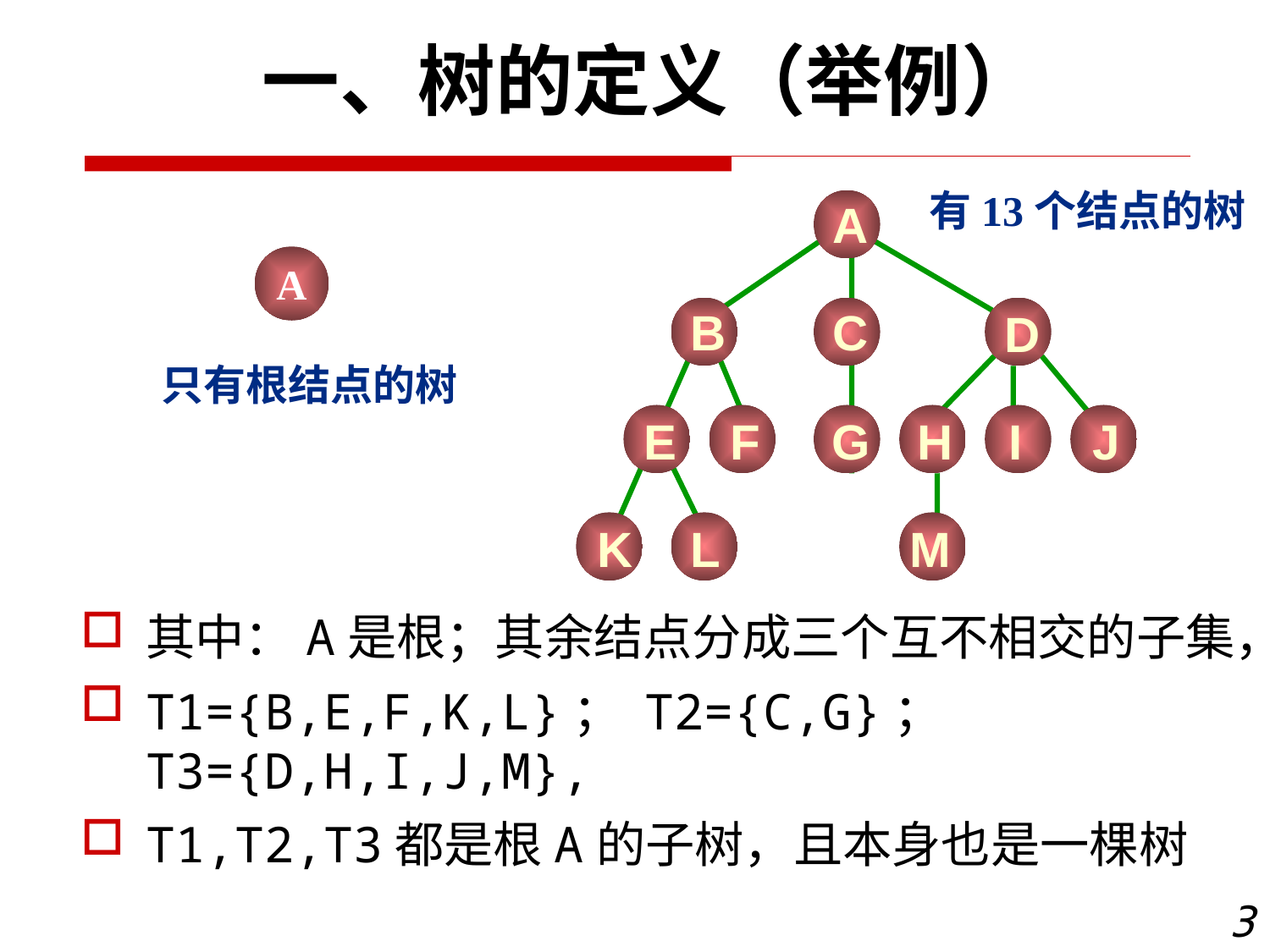

一、树的定义（举例）
有13个结点的树
A

B
C
D

E
F
G
H
I
J

K
L
M

A
只有根结点的树
其中：A是根；其余结点分成三个互不相交的子集，
T1={B,E,F,K,L}； T2={C,G}； T3={D,H,I,J,M},
T1,T2,T3都是根A的子树，且本身也是一棵树
3